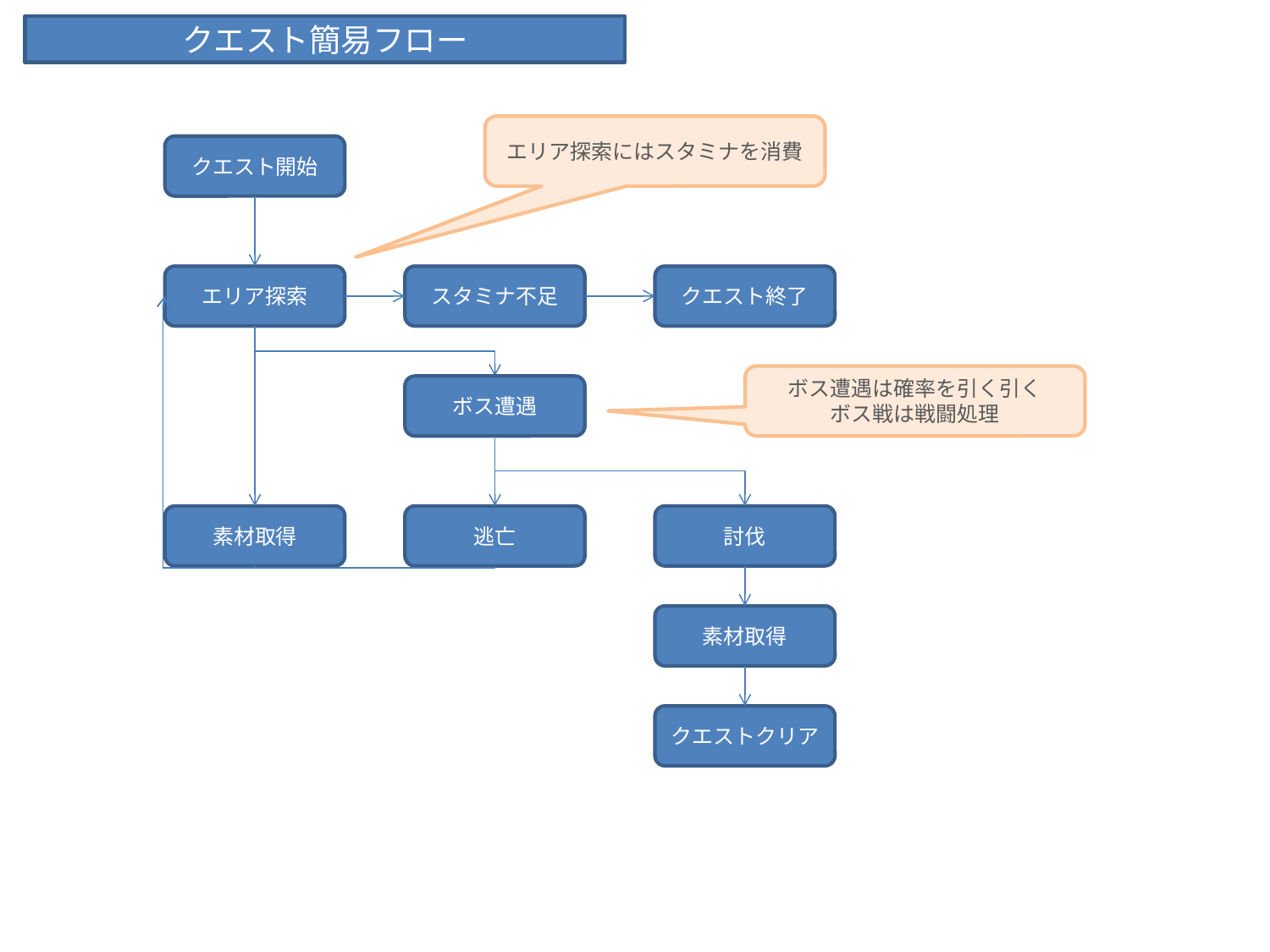

クエスト簡易フロー
エリア探索にはスタミナを消費
クエスト開始
エリア探索
スタミナ不足
クエスト終了
ボス遭遇は確率を引く引く
ボス戦は戦闘処理
ボス遭遇
素材取得
逃亡
討伐
素材取得
クエストクリア